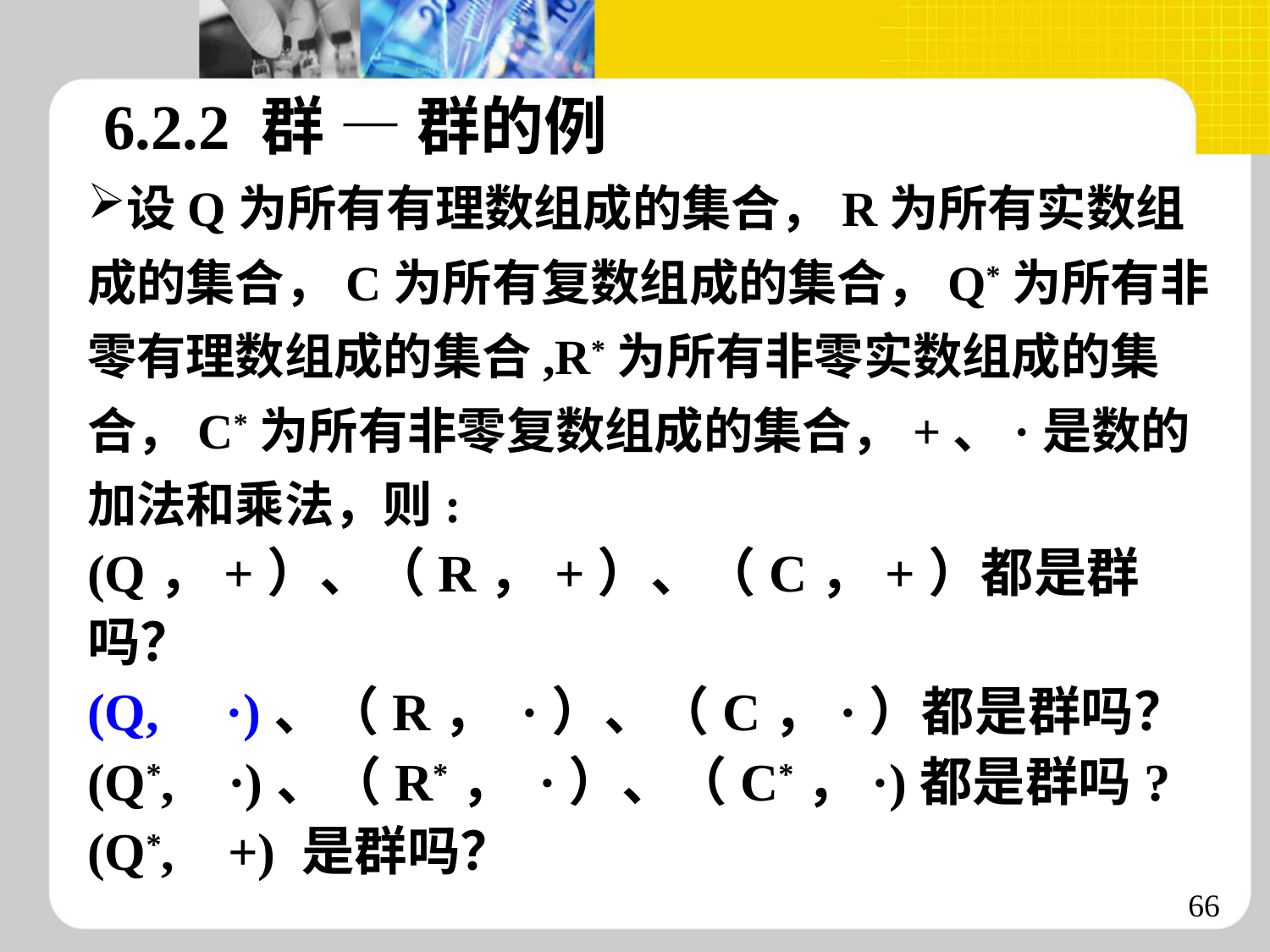

6.2.2 群 — 群的例
设Q为所有有理数组成的集合，R为所有实数组成的集合，C为所有复数组成的集合，Q*为所有非零有理数组成的集合,R*为所有非零实数组成的集合，C*为所有非零复数组成的集合，+、·是数的加法和乘法，则:
(Q，+）、（R，+）、（C，+）都是群吗？
(Q,     ·)、（R， ·）、（C，·）都是群吗？
(Q*,    ·)、（R*， ·）、（C*，·)都是群吗?
(Q*,    +) 是群吗？

66